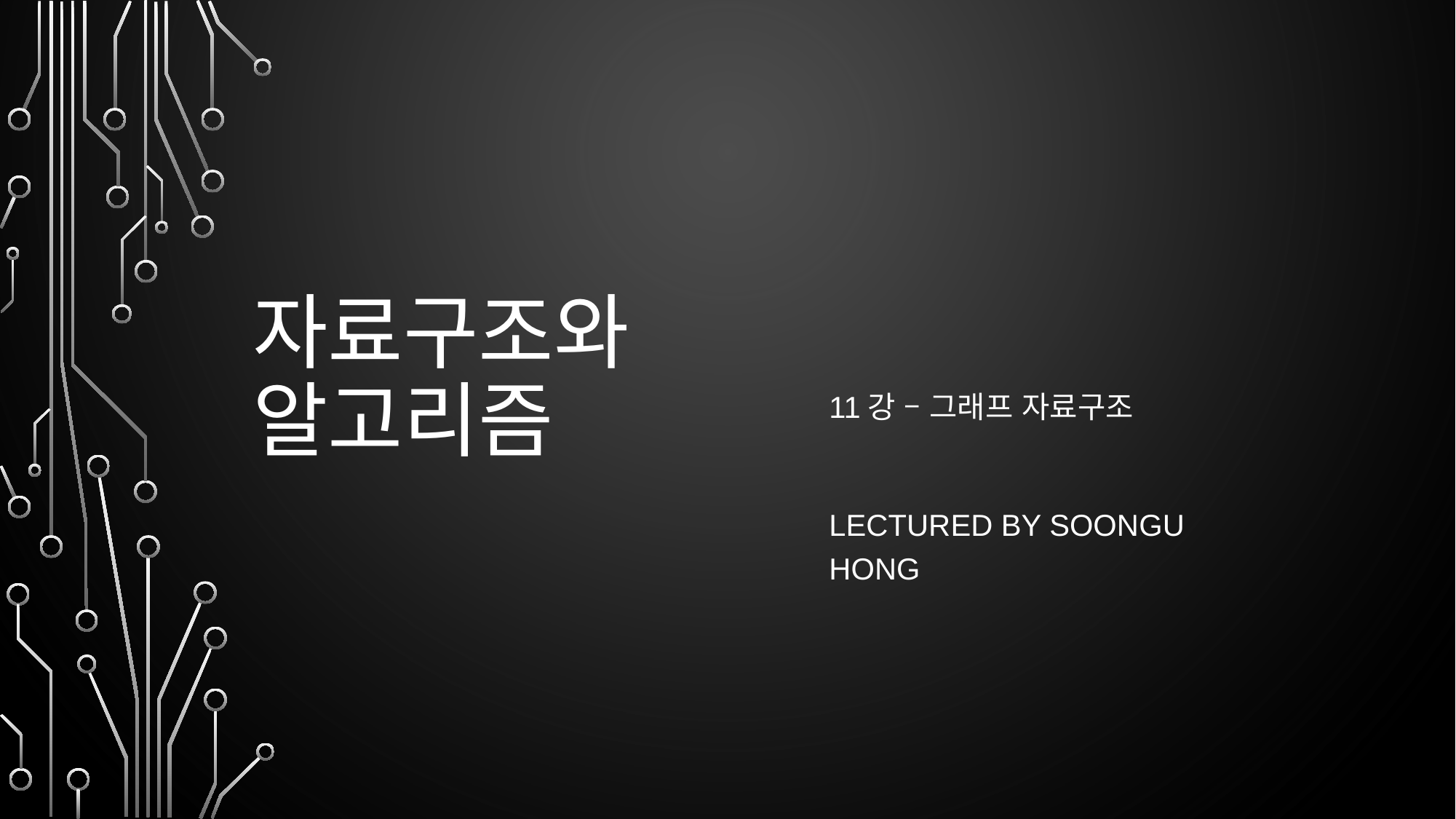

# 자료구조와 알고리즘

11강 – 그래프 자료구조

Lectured by Soongu Hong